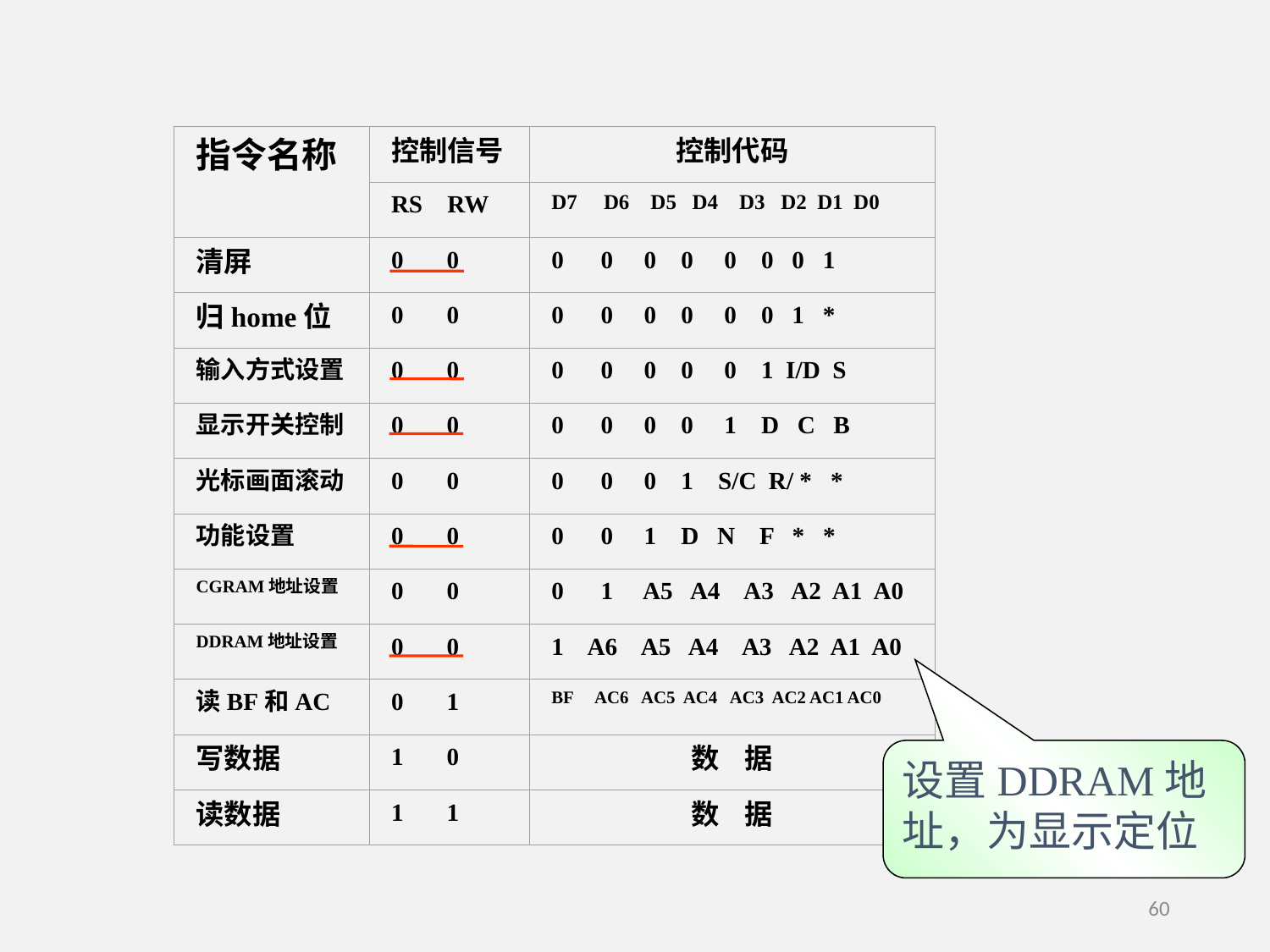

指令名称

控制信号

控制代码

RS    RW

D7     D6    D5   D4    D3   D2  D1  D0

清屏

0       0

0      0     0    0     0    0   0   1

归home位

0       0

0      0     0    0     0    0   1   *

输入方式设置

0       0

0      0     0    0     0    1  I/D  S

显示开关控制

0       0

0      0     0    0     1    D   C   B

光标画面滚动

0       0

0      0     0    1    S/C  R/ *   *

功能设置

0       0

0      0     1    D   N    F   *   *

CGRAM地址设置

0       0

0      1     A5   A4    A3   A2  A1  A0

DDRAM地址设置

0       0

1    A6    A5   A4    A3   A2  A1  A0

读BF和AC

0       1

BF     AC6   AC5  AC4   AC3  AC2 AC1 AC0

写数据

1       0

数    据

读数据

1       1

数    据

设置DDRAM地址，为显示定位
60